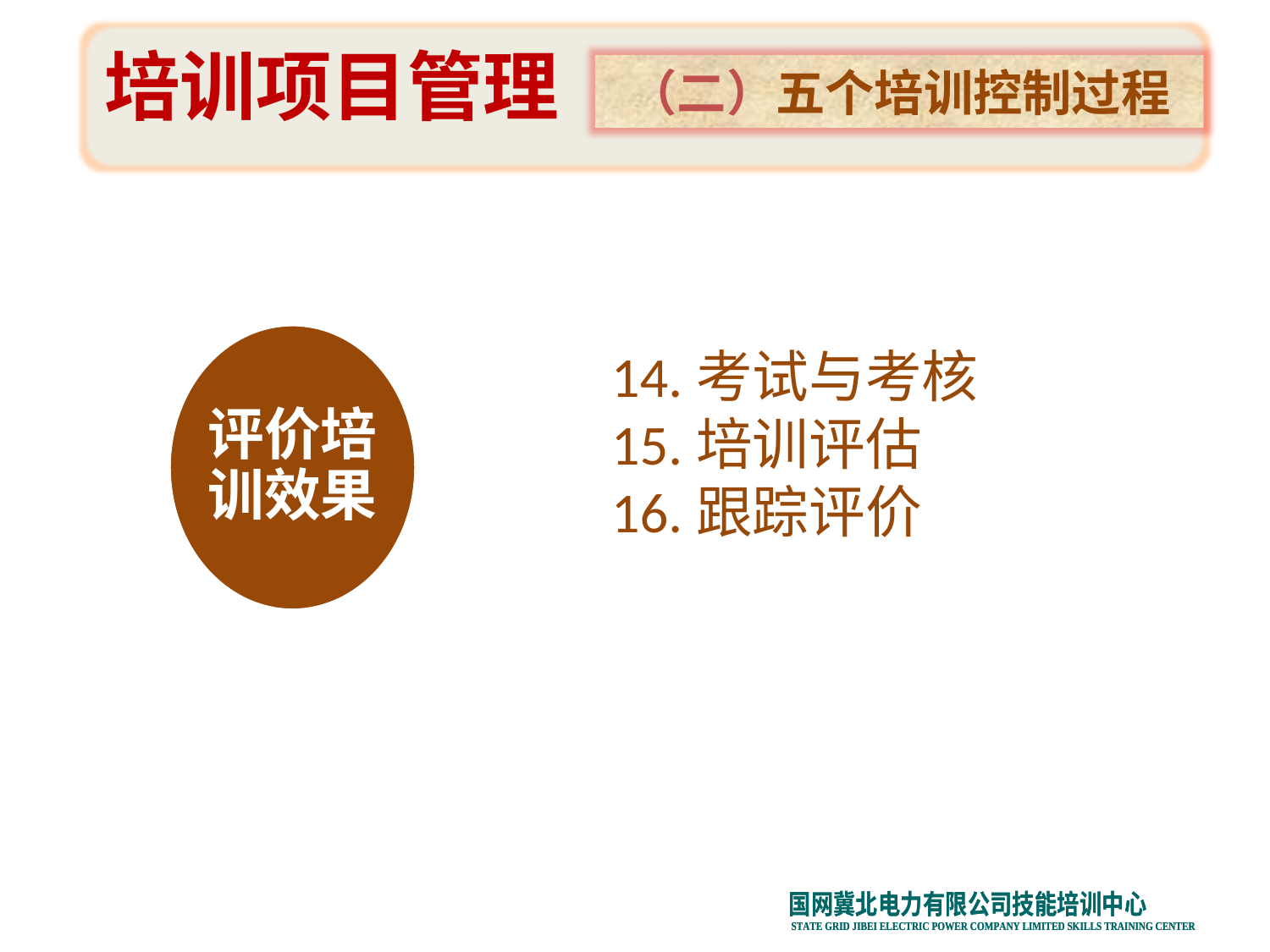

培训项目管理
（二）五个培训控制过程
某电信行业岗前培训计划

评价培训效果

教

材

开

发

14.考试与考核
15.培训评估
16.跟踪评价